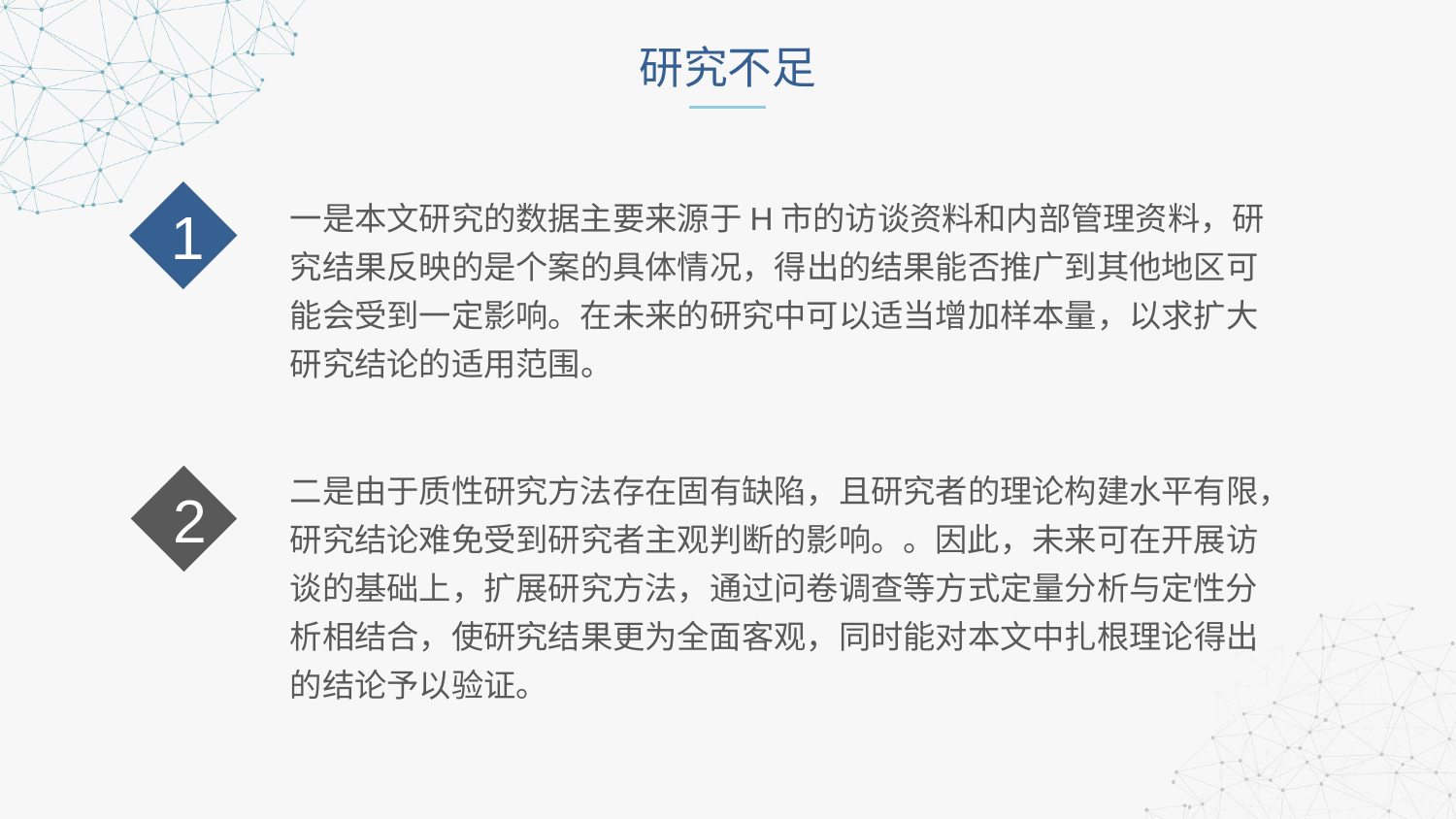

研究不足
1
一是本文研究的数据主要来源于H市的访谈资料和内部管理资料，研究结果反映的是个案的具体情况，得出的结果能否推广到其他地区可能会受到一定影响。在未来的研究中可以适当增加样本量，以求扩大研究结论的适用范围。
二是由于质性研究方法存在固有缺陷，且研究者的理论构建水平有限，研究结论难免受到研究者主观判断的影响。。因此，未来可在开展访谈的基础上，扩展研究方法，通过问卷调查等方式定量分析与定性分析相结合，使研究结果更为全面客观，同时能对本文中扎根理论得出的结论予以验证。

2